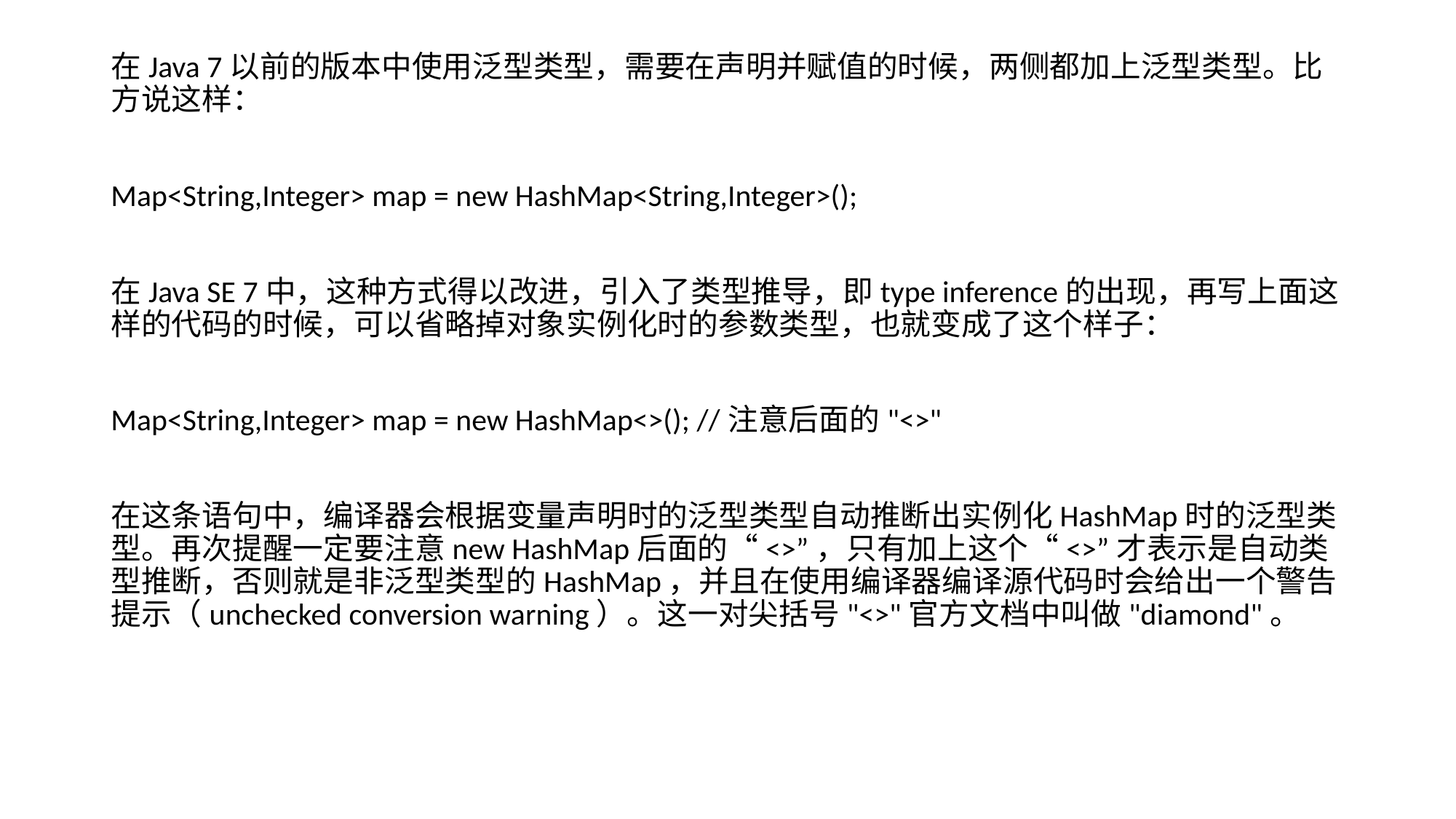

在Java 7以前的版本中使用泛型类型，需要在声明并赋值的时候，两侧都加上泛型类型。比方说这样：

Map<String,Integer> map = new HashMap<String,Integer>();

在Java SE 7中，这种方式得以改进，引入了类型推导，即type inference的出现，再写上面这样的代码的时候，可以省略掉对象实例化时的参数类型，也就变成了这个样子：

Map<String,Integer> map = new HashMap<>(); //注意后面的"<>"

在这条语句中，编译器会根据变量声明时的泛型类型自动推断出实例化HashMap时的泛型类型。再次提醒一定要注意new HashMap后面的“<>”，只有加上这个“<>”才表示是自动类型推断，否则就是非泛型类型的HashMap，并且在使用编译器编译源代码时会给出一个警告提示（unchecked conversion warning）。这一对尖括号"<>"官方文档中叫做"diamond"。